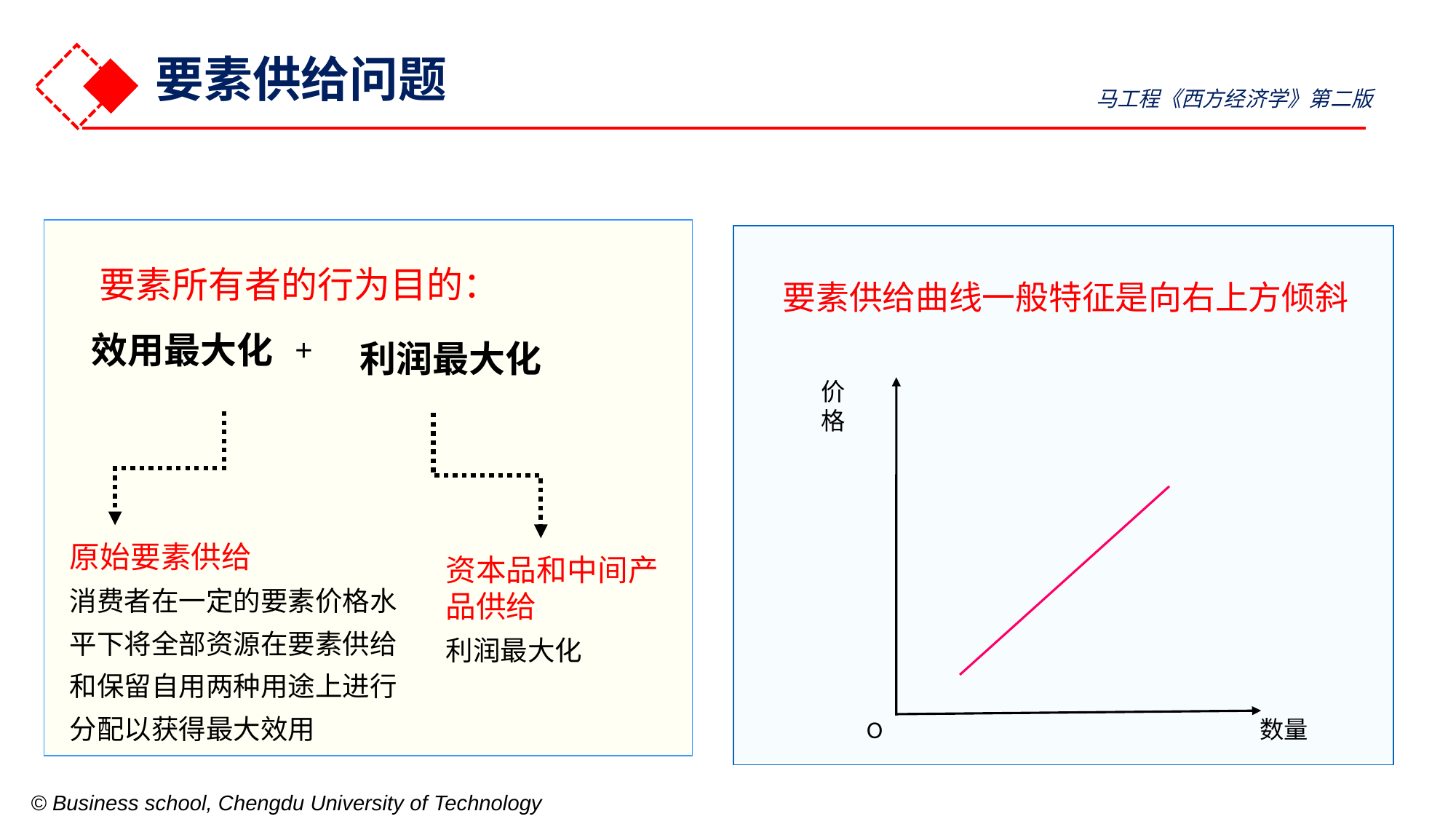

要素供给问题

马工程《西方经济学》第二版

要素供给曲线一般特征是向右上方倾斜
价
格

O
数量

要素所有者的行为目的：

利润最大化

效用最大化
+
原始要素供给
消费者在一定的要素价格水平下将全部资源在要素供给和保留自用两种用途上进行分配以获得最大效用
资本品和中间产品供给
利润最大化